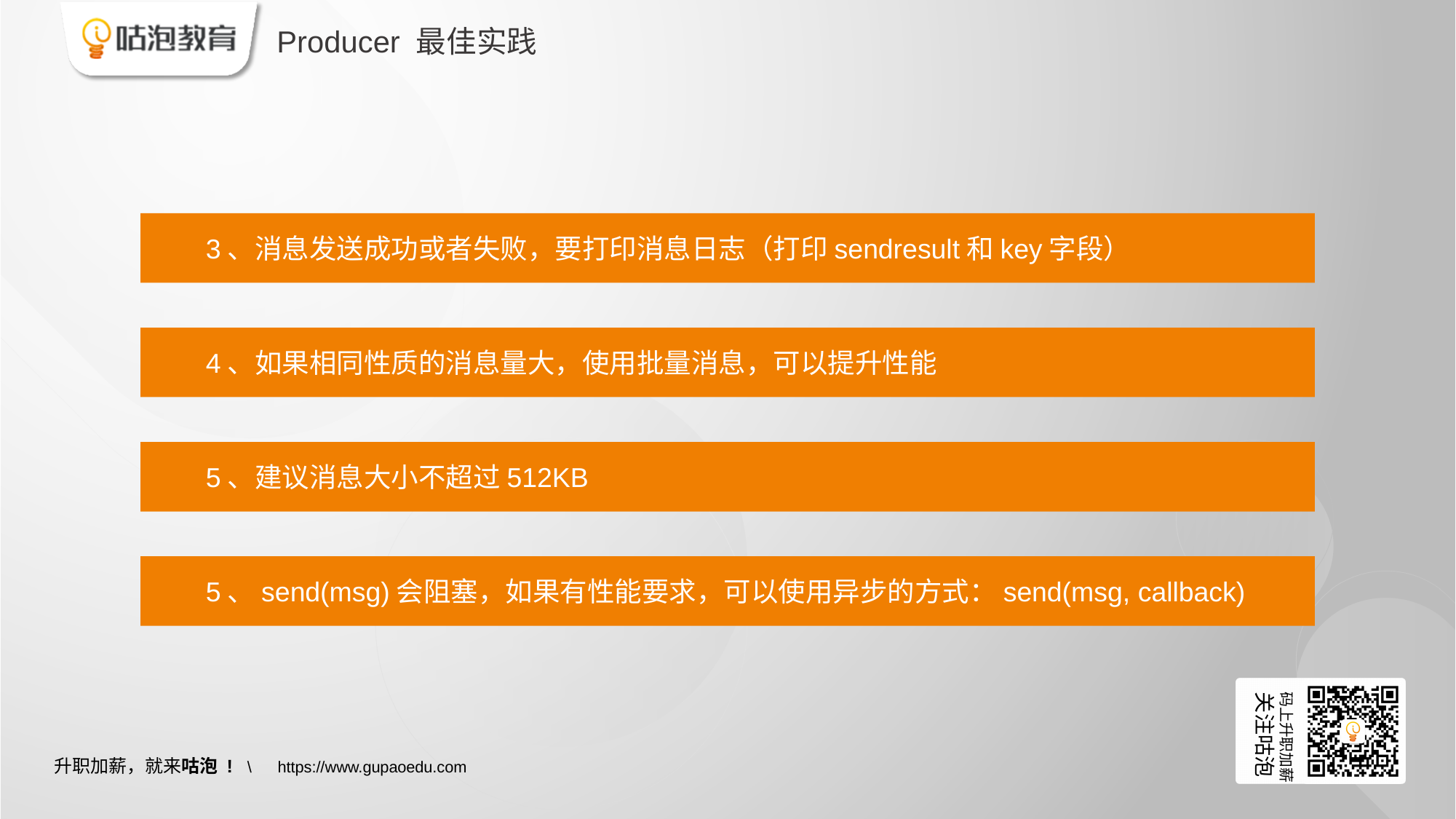

# Producer 最佳实践
3、消息发送成功或者失败，要打印消息日志（打印sendresult和key字段）
4、如果相同性质的消息量大，使用批量消息，可以提升性能
5、建议消息大小不超过512KB
5、send(msg)会阻塞，如果有性能要求，可以使用异步的方式：send(msg, callback)